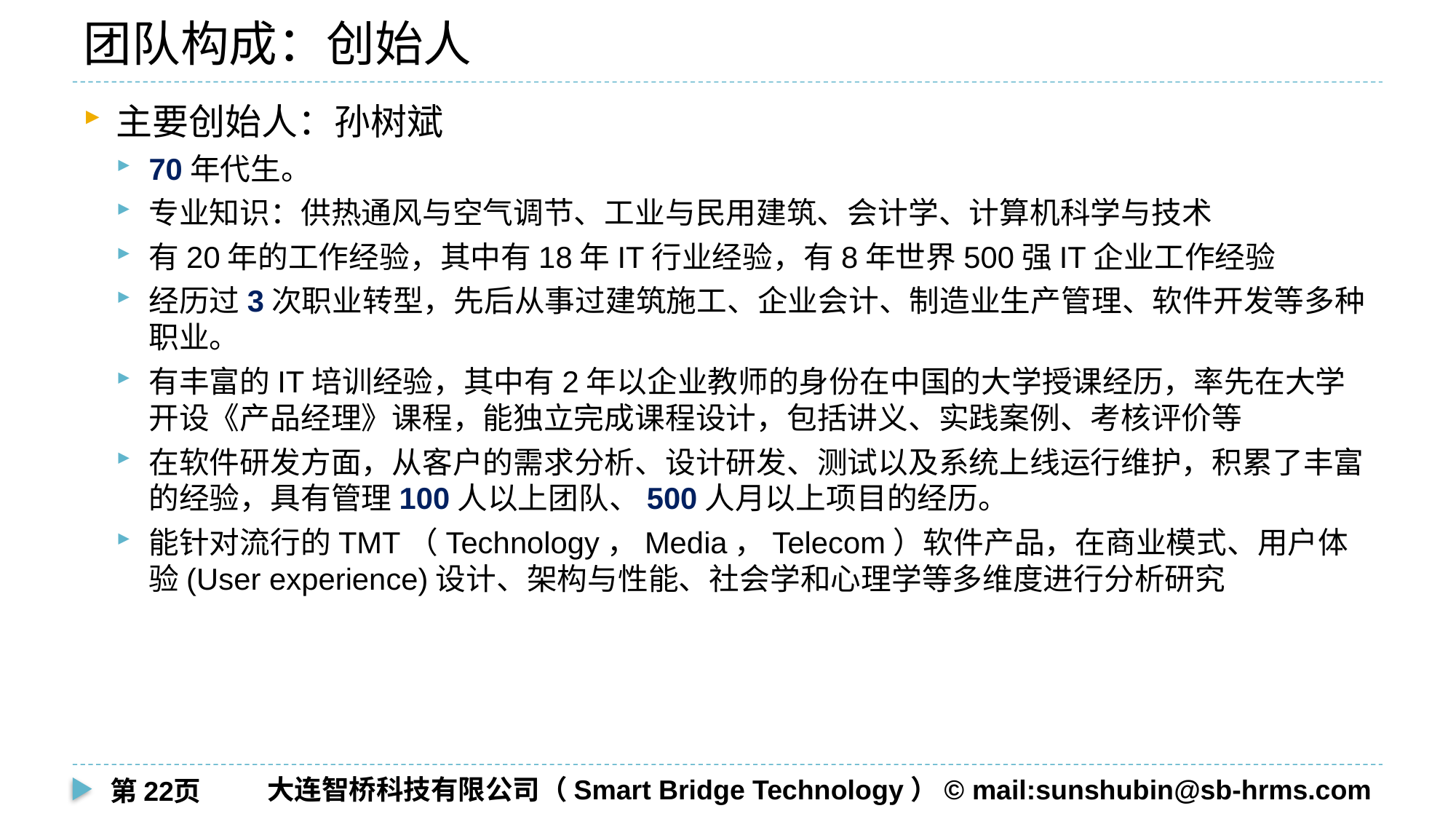

# 团队构成：创始人
主要创始人：孙树斌
70年代生。
专业知识：供热通风与空气调节、工业与民用建筑、会计学、计算机科学与技术
有20年的工作经验，其中有18年IT行业经验，有8年世界500强IT企业工作经验
经历过3次职业转型，先后从事过建筑施工、企业会计、制造业生产管理、软件开发等多种职业。
有丰富的IT培训经验，其中有2年以企业教师的身份在中国的大学授课经历，率先在大学开设《产品经理》课程，能独立完成课程设计，包括讲义、实践案例、考核评价等
在软件研发方面，从客户的需求分析、设计研发、测试以及系统上线运行维护，积累了丰富的经验，具有管理100人以上团队、500人月以上项目的经历。
能针对流行的TMT（Technology，Media，Telecom）软件产品，在商业模式、用户体验(User experience)设计、架构与性能、社会学和心理学等多维度进行分析研究
第22页